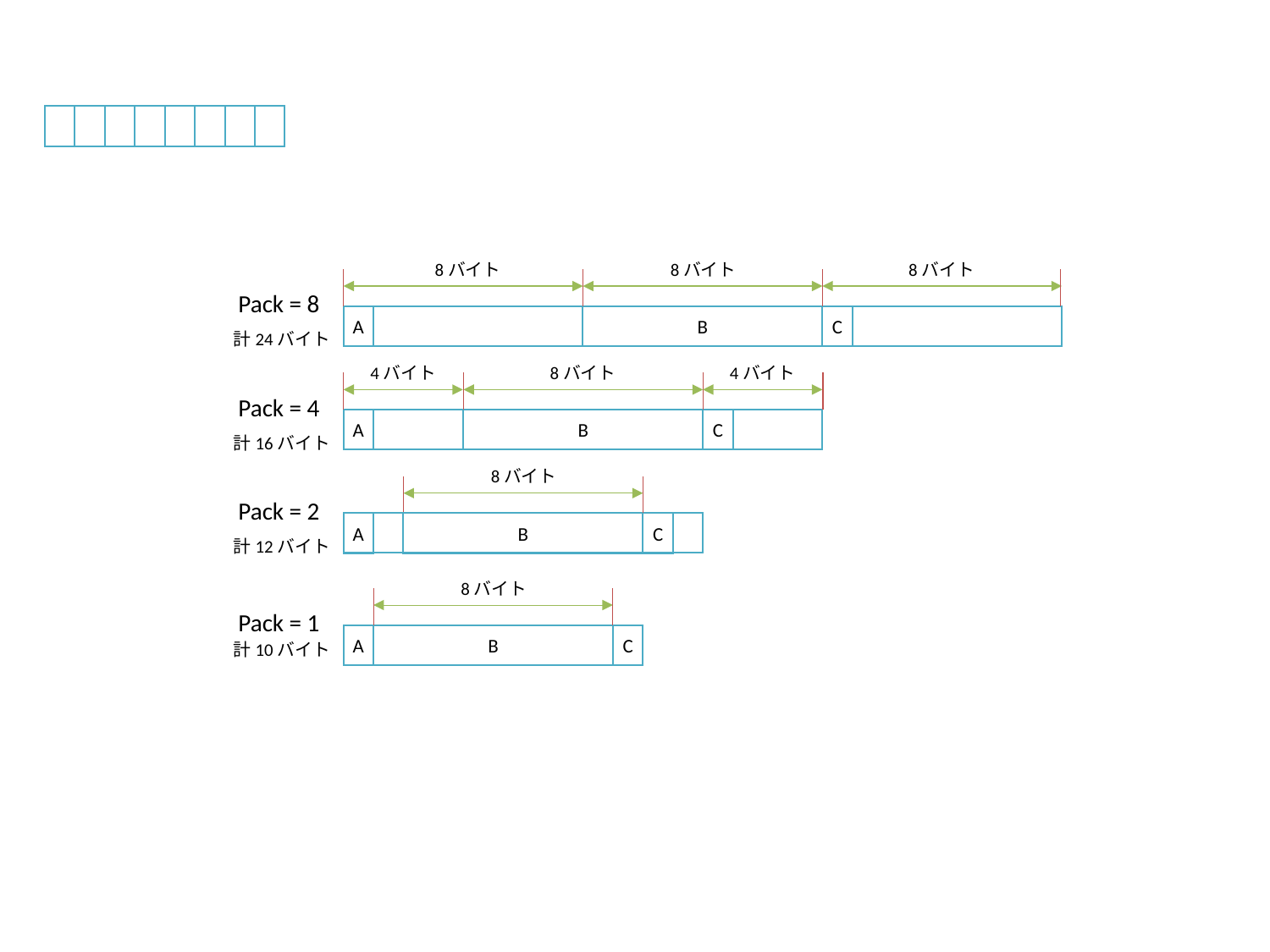

8バイト
8バイト
8バイト
Pack = 8

A
B

C
計24バイト
4バイト
8バイト
4バイト
Pack = 4
A

B

C
計16バイト
8バイト
Pack = 2

A
B
C
計12バイト
8バイト
Pack = 1
A
B
C
計10バイト